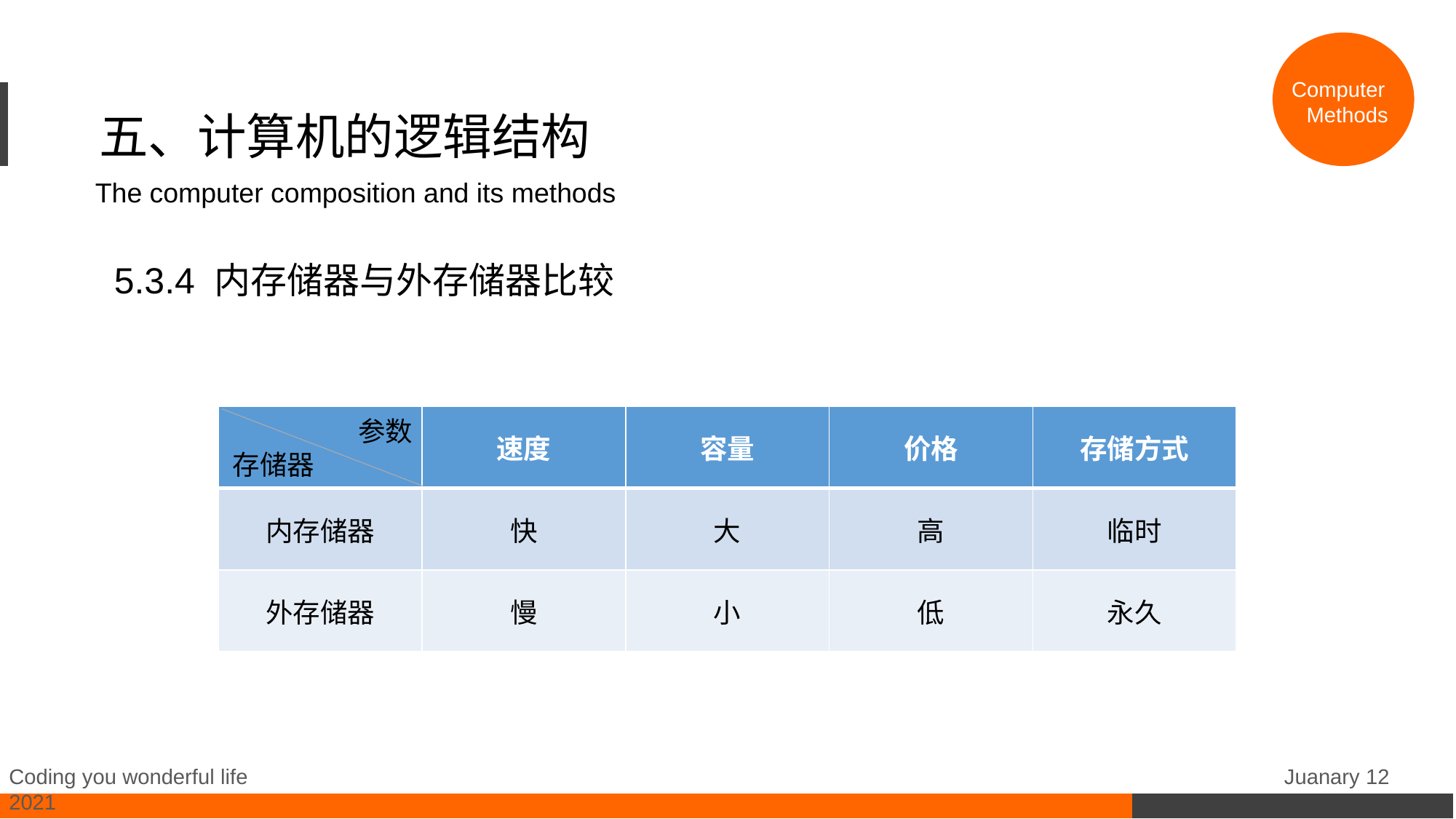

Computer
 Methods

# 五、计算机的逻辑结构
The computer composition and its methods
5.3.4 内存储器与外存储器比较
|  | 速度 | 容量 | 价格 | 存储方式 |
| --- | --- | --- | --- | --- |
| 内存储器 | 快 | 大 | 高 | 临时 |
| 外存储器 | 慢 | 小 | 低 | 永久 |
参数
存储器
Coding you wonderful life                                                                                                                                                                             Juanary 12 2021